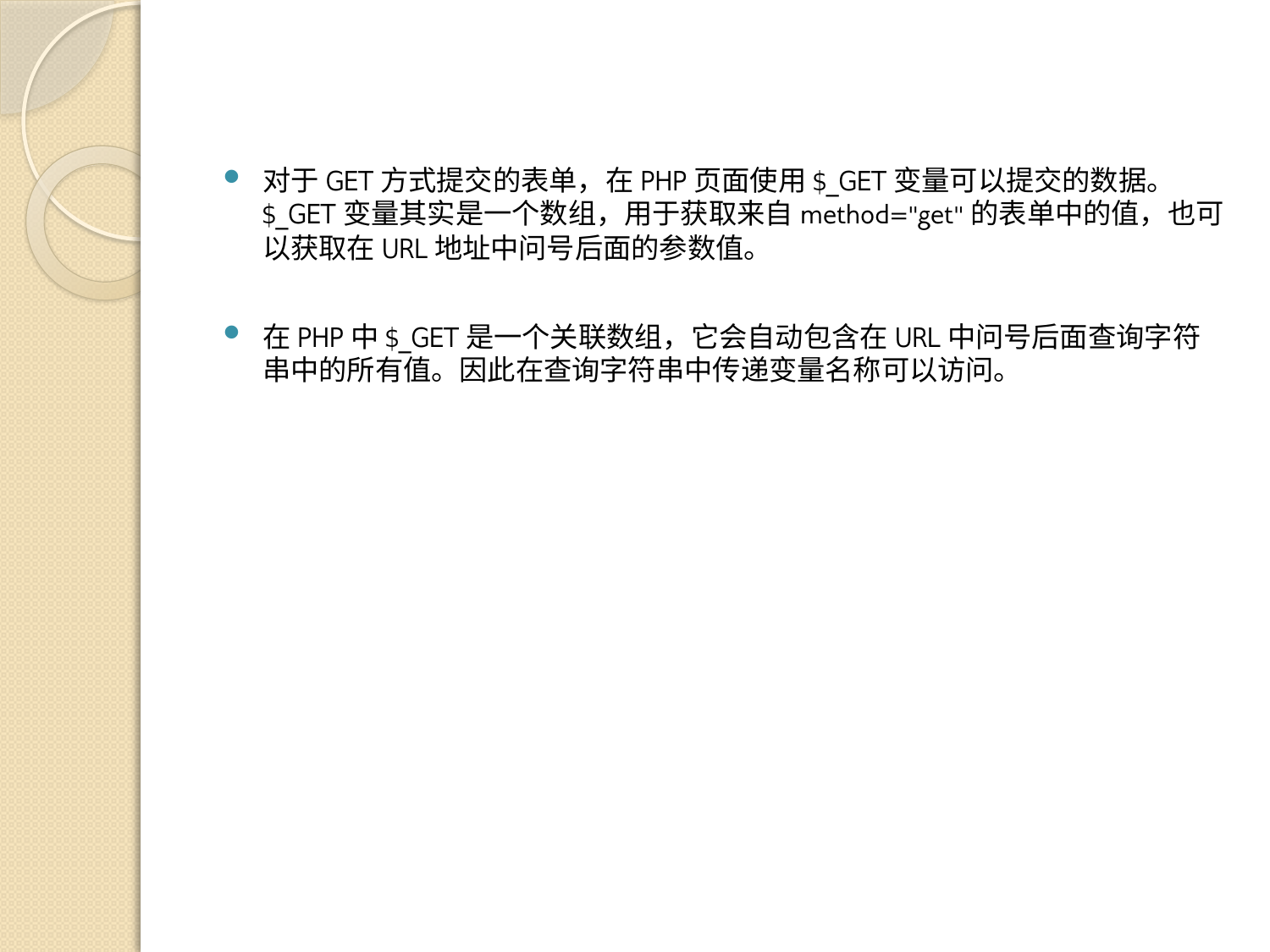

对于GET方式提交的表单，在PHP页面使用$_GET变量可以提交的数据。$_GET变量其实是一个数组，用于获取来自method="get"的表单中的值，也可以获取在URL地址中问号后面的参数值。

在PHP中$_GET是一个关联数组，它会自动包含在URL中问号后面查询字符串中的所有值。因此在查询字符串中传递变量名称可以访问。